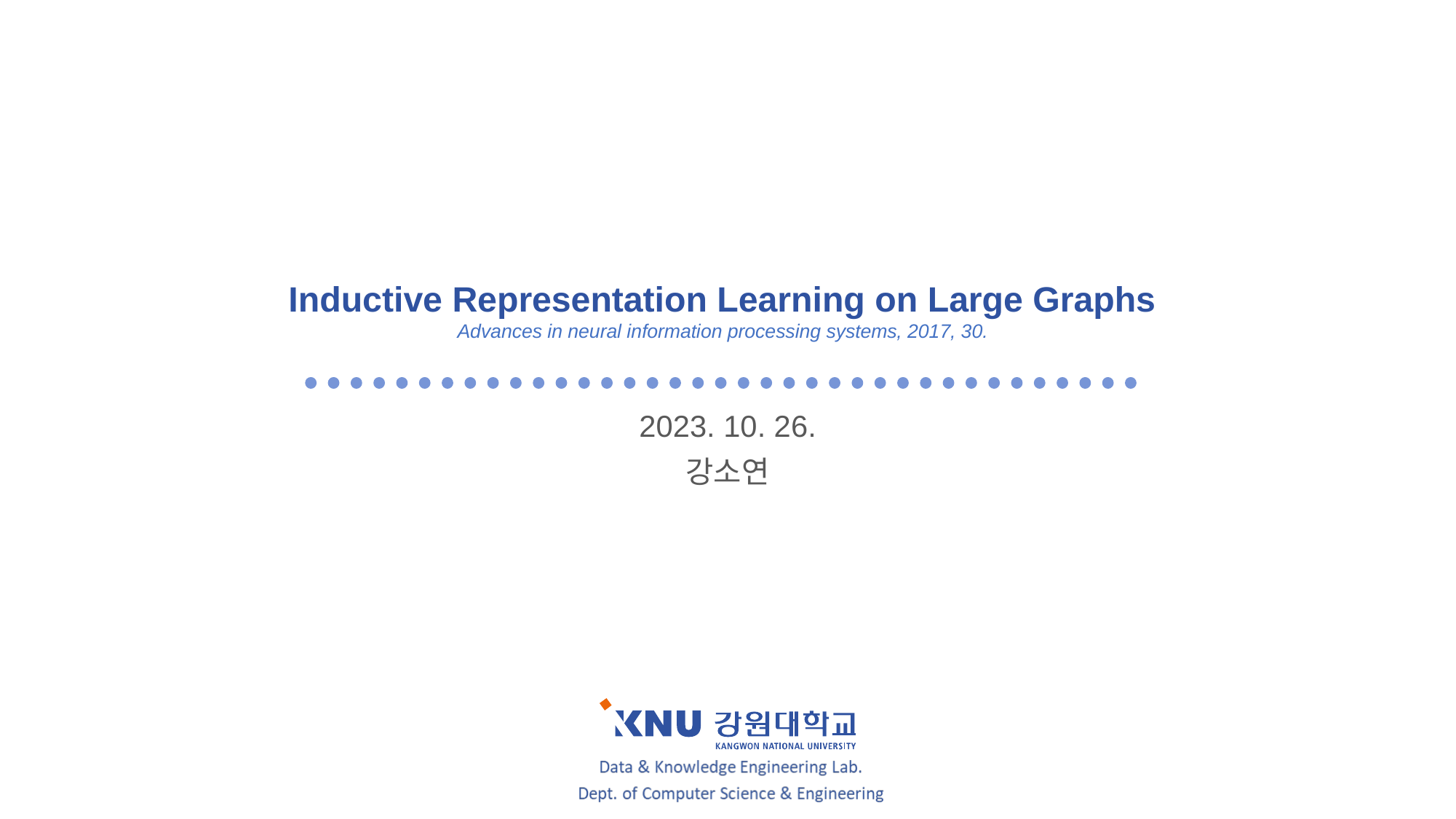

# Inductive Representation Learning on Large Graphs Advances in neural information processing systems, 2017, 30.
2023. 10. 26.
강소연